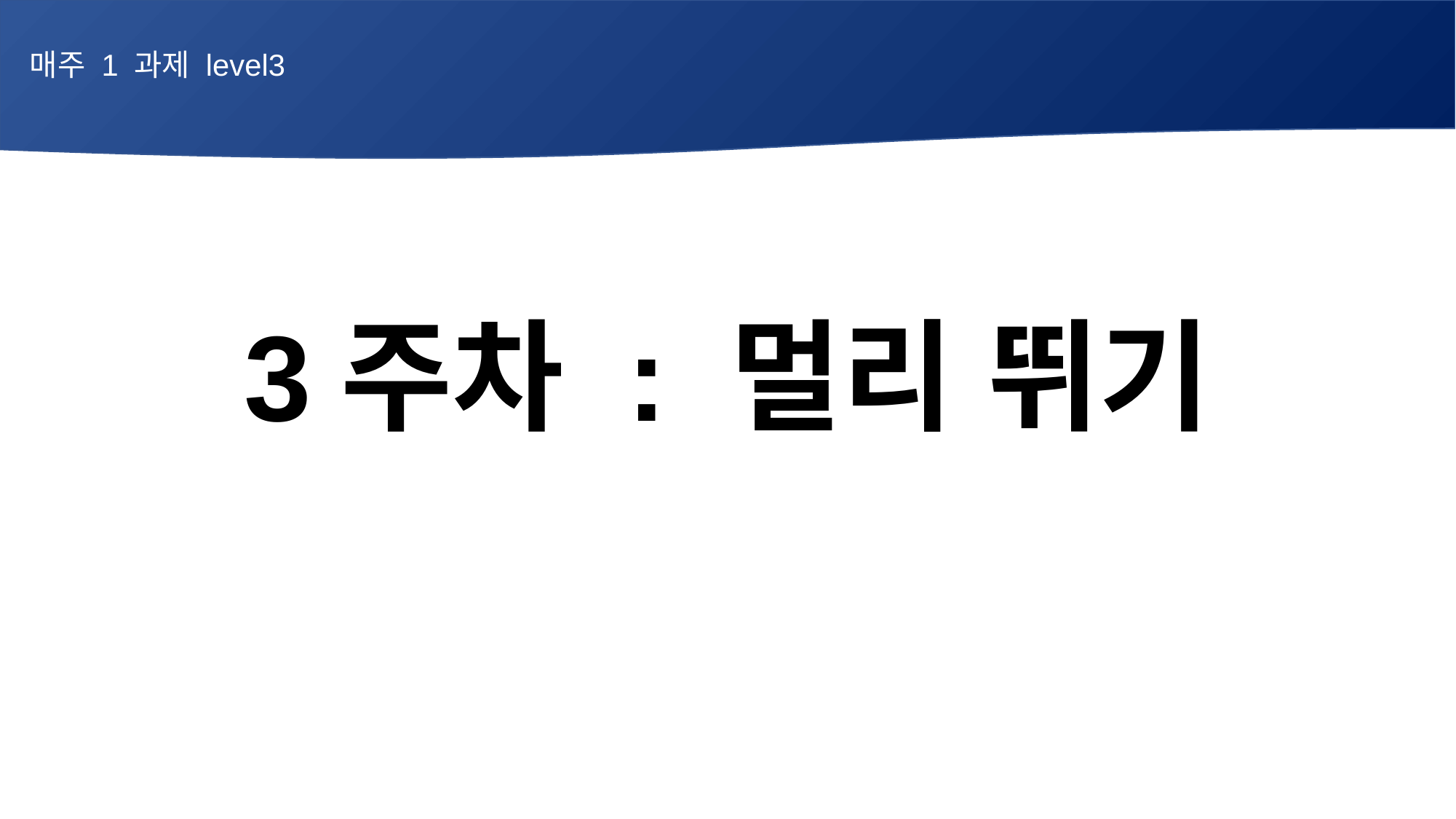

매주 1 과제 level3
3주차 : 멀리 뛰기